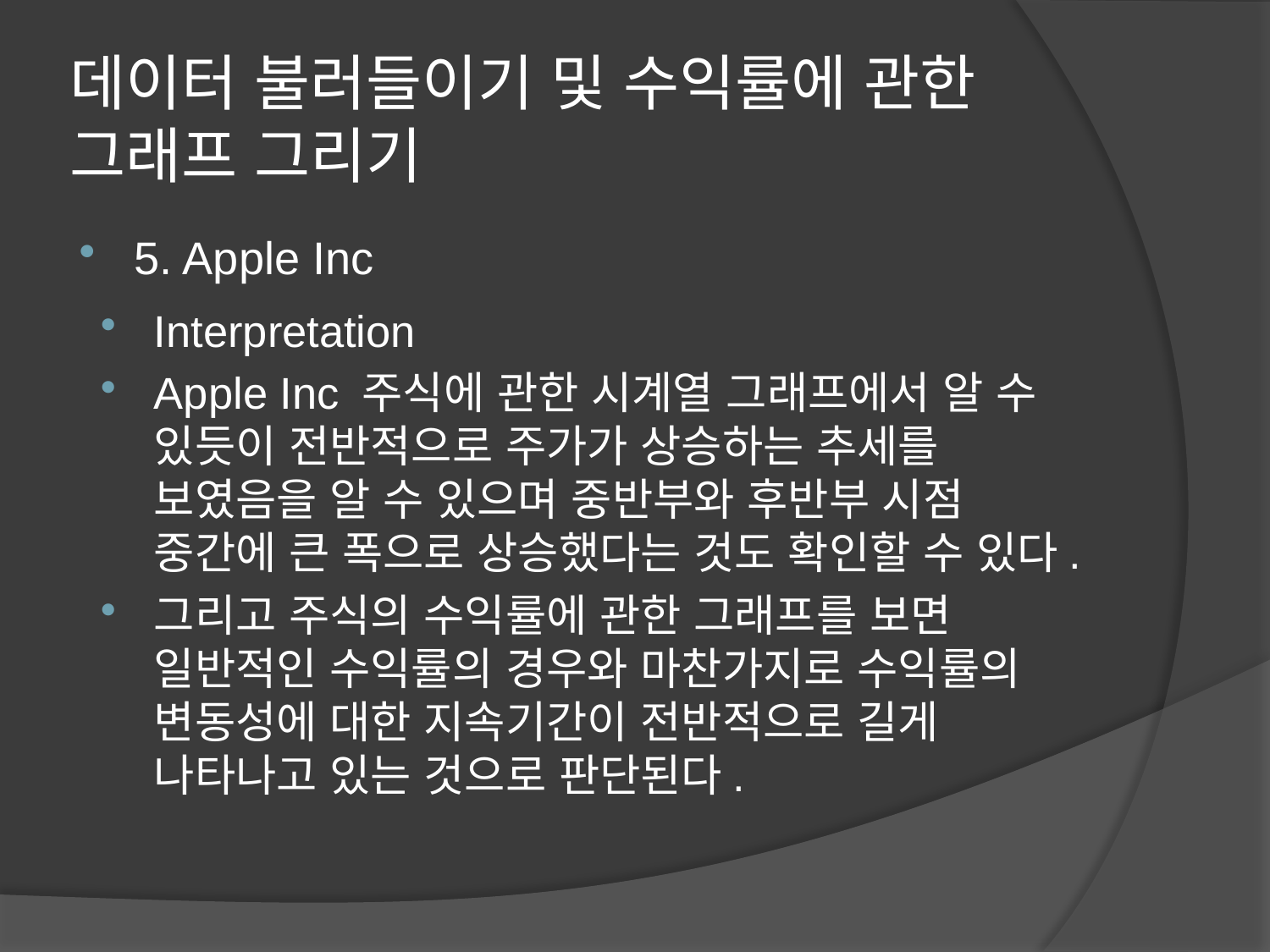

# 데이터 불러들이기 및 수익률에 관한 그래프 그리기
5. Apple Inc

Interpretation
Apple Inc 주식에 관한 시계열 그래프에서 알 수 있듯이 전반적으로 주가가 상승하는 추세를 보였음을 알 수 있으며 중반부와 후반부 시점 중간에 큰 폭으로 상승했다는 것도 확인할 수 있다.
그리고 주식의 수익률에 관한 그래프를 보면 일반적인 수익률의 경우와 마찬가지로 수익률의 변동성에 대한 지속기간이 전반적으로 길게 나타나고 있는 것으로 판단된다.